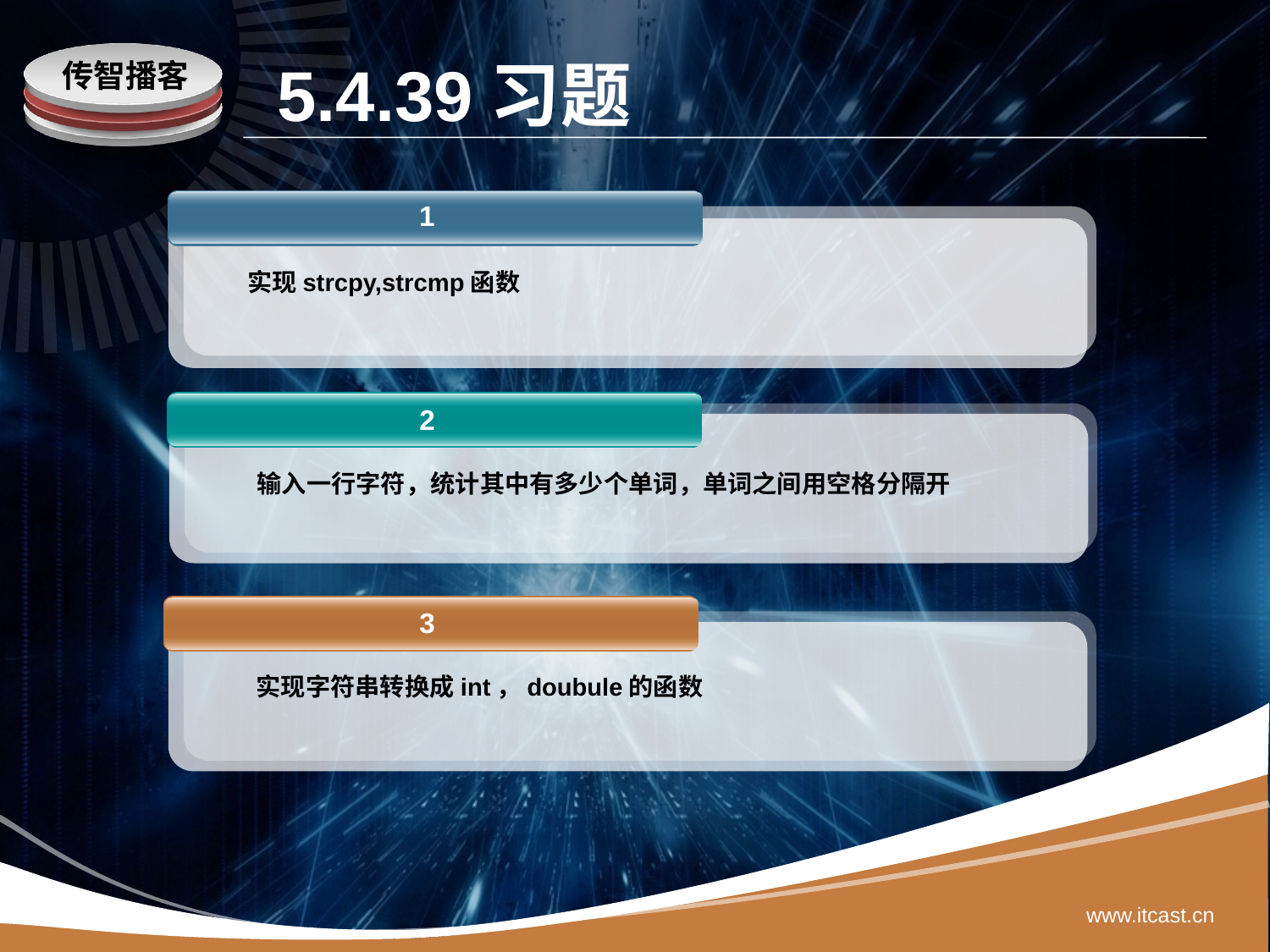

# 5.4.39习题

 1

实现strcpy,strcmp函数

 2

输入一行字符，统计其中有多少个单词，单词之间用空格分隔开

 3

实现字符串转换成int，doubule的函数
www.itcast.cn